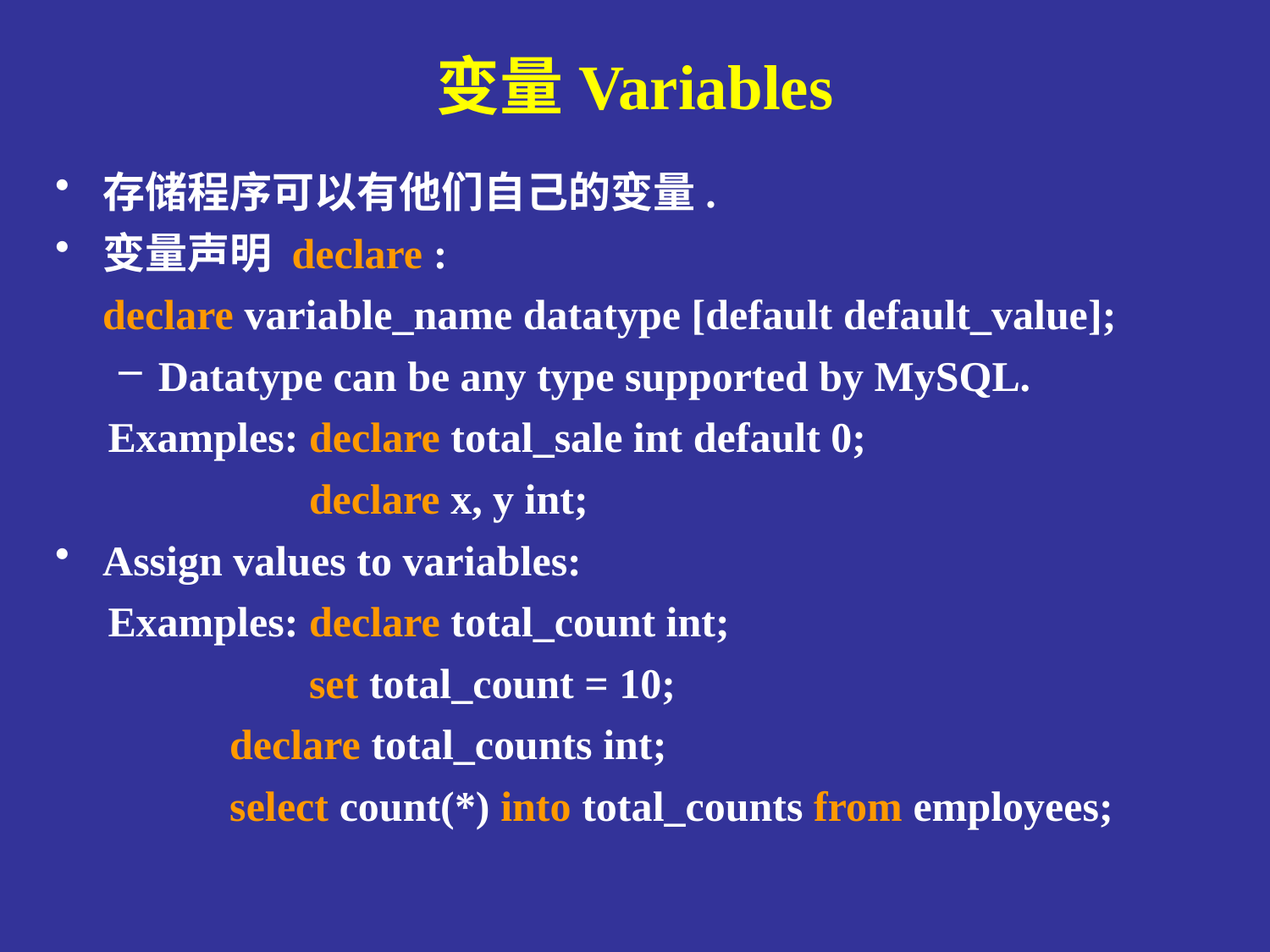

# 变量Variables
存储程序可以有他们自己的变量.
变量声明 declare :
	declare variable_name datatype [default default_value];
Datatype can be any type supported by MySQL.
     Examples: declare total_sale int default 0;
                        declare x, y int;
Assign values to variables:
     Examples: declare total_count int;
                  set total_count = 10;
     	declare total_counts int;
		select count(*) into total_counts from employees;